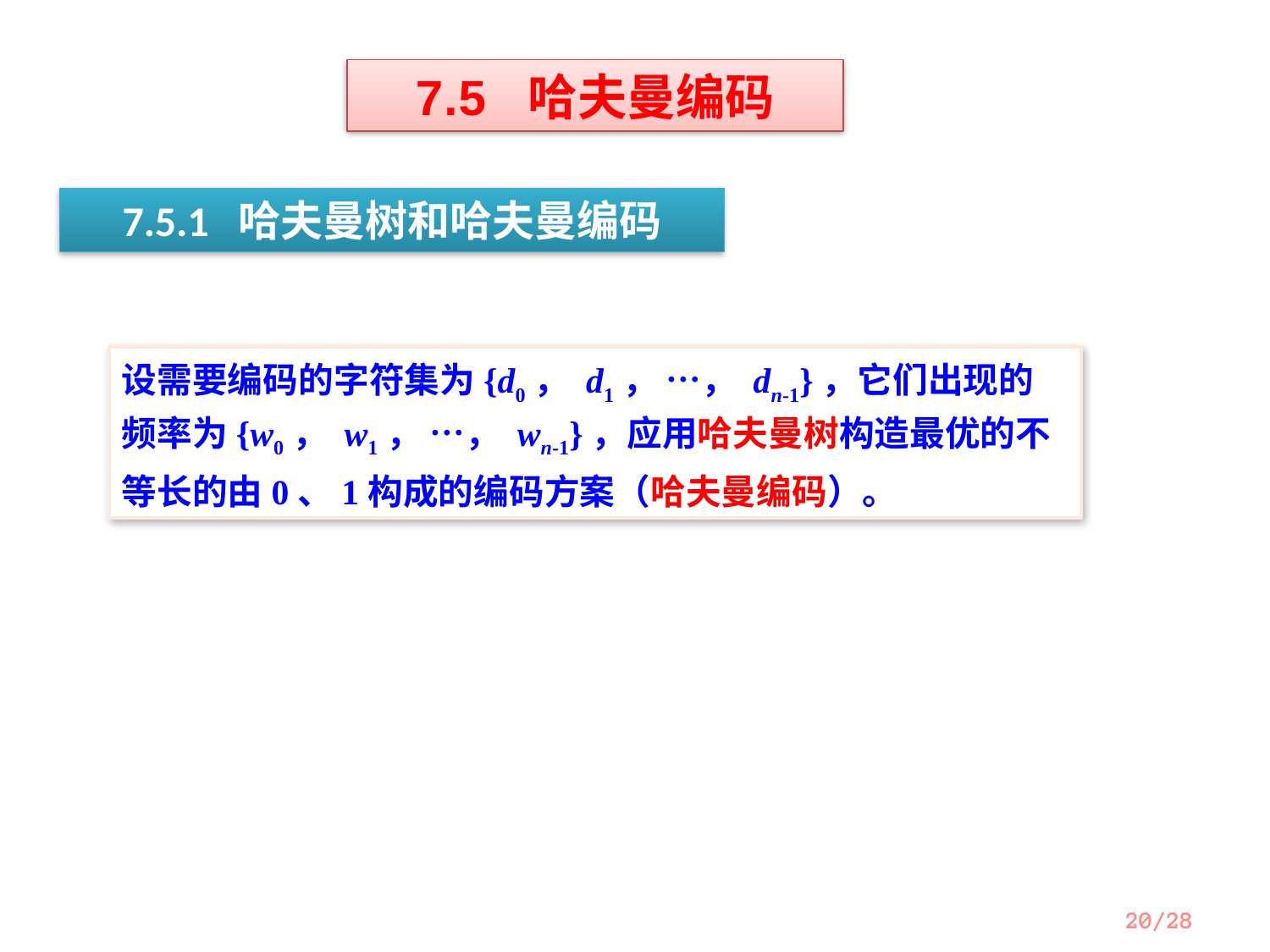

7.5  哈夫曼编码
7.5.1  哈夫曼树和哈夫曼编码
设需要编码的字符集为{d0， d1， …， dn-1}，它们出现的频率为{w0， w1， …， wn-1}，应用哈夫曼树构造最优的不等长的由0、1构成的编码方案（哈夫曼编码）。
20/28